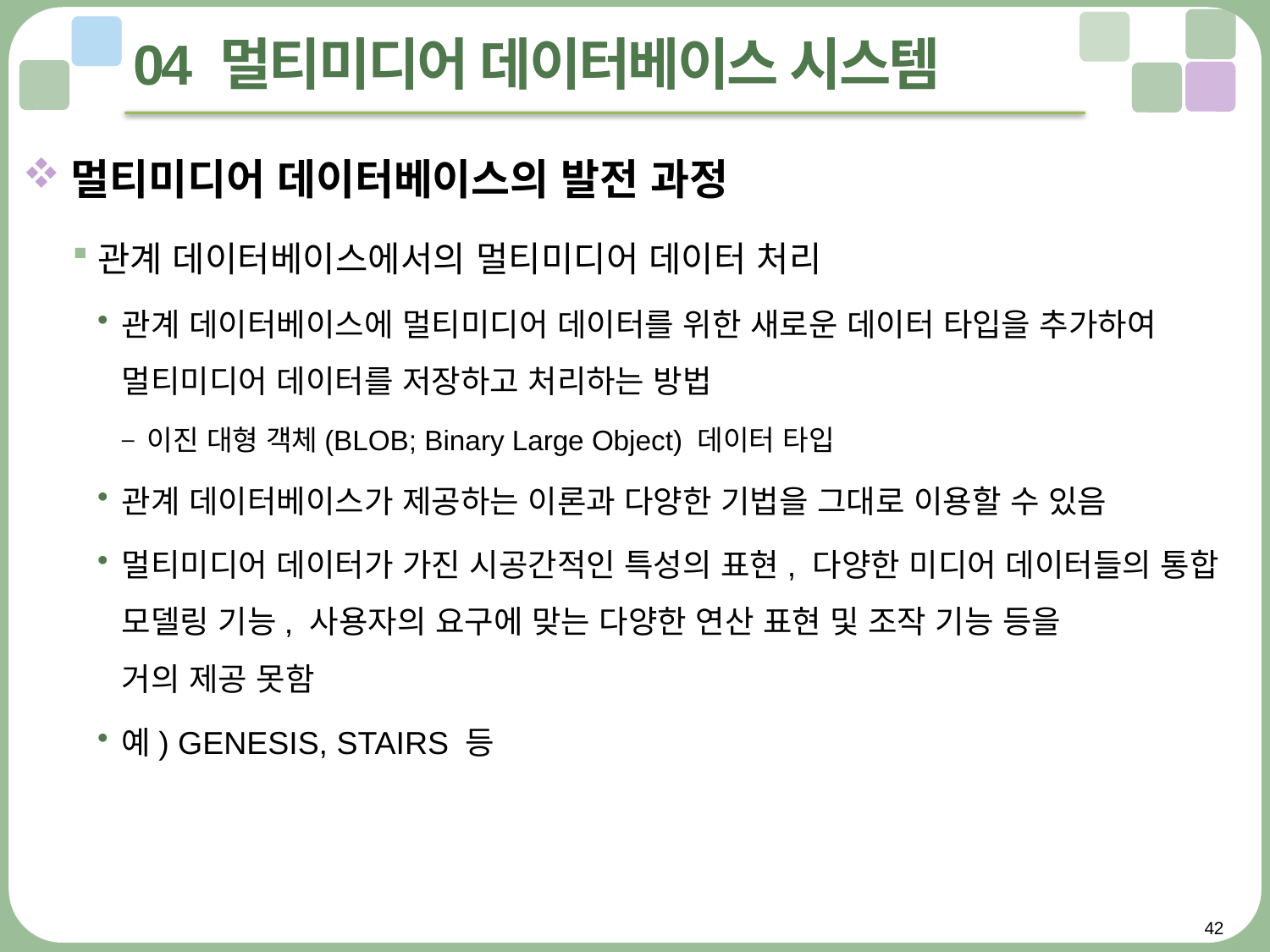

# 04 멀티미디어 데이터베이스 시스템
멀티미디어 데이터베이스의 발전 과정
관계 데이터베이스에서의 멀티미디어 데이터 처리
관계 데이터베이스에 멀티미디어 데이터를 위한 새로운 데이터 타입을 추가하여 멀티미디어 데이터를 저장하고 처리하는 방법
이진 대형 객체(BLOB; Binary Large Object) 데이터 타입
관계 데이터베이스가 제공하는 이론과 다양한 기법을 그대로 이용할 수 있음
멀티미디어 데이터가 가진 시공간적인 특성의 표현, 다양한 미디어 데이터들의 통합 모델링 기능, 사용자의 요구에 맞는 다양한 연산 표현 및 조작 기능 등을
거의 제공 못함
예) GENESIS, STAIRS 등